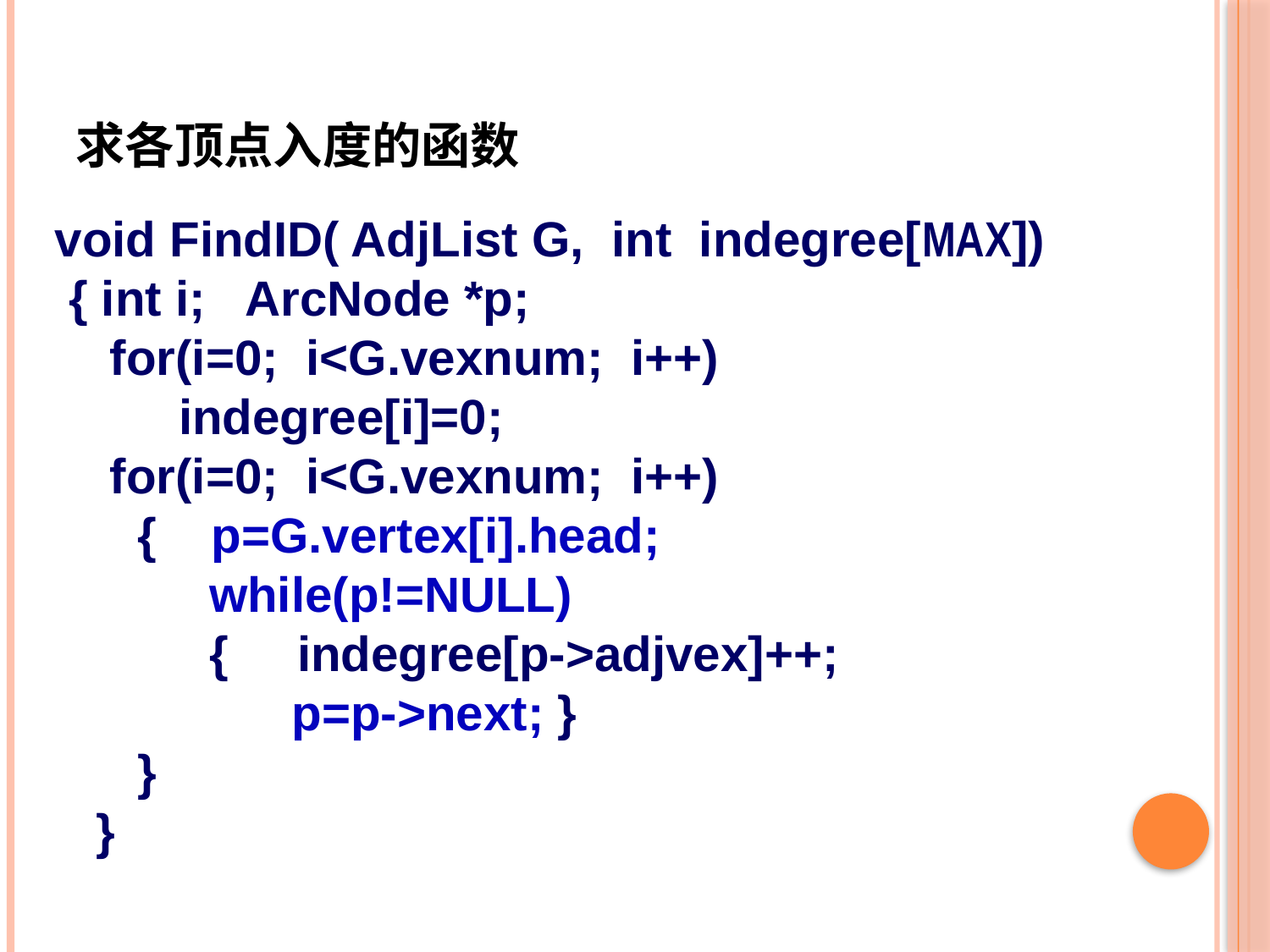

# 求各顶点入度的函数
void FindID( AdjList G,  int  indegree[MAX])
 { int i;   ArcNode *p;
    for(i=0;  i<G.vexnum;  i++)
         indegree[i]=0;
    for(i=0;  i<G.vexnum;  i++)
      {    p=G.vertex[i].head;
	  while(p!=NULL)
	  {     indegree[p->adjvex]++;
	        p=p->next; }
      }
   }